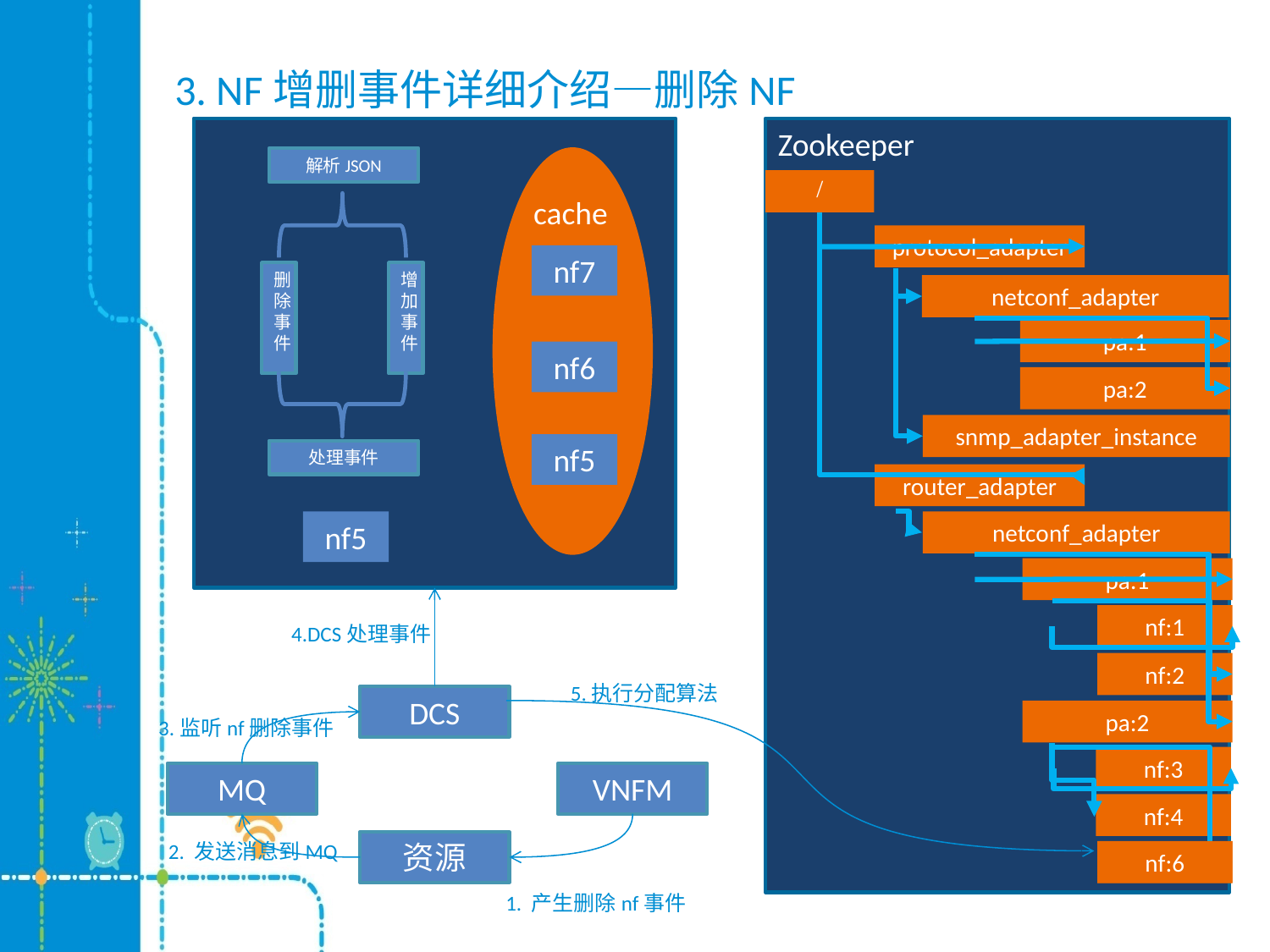

# 3. NF增删事件详细介绍—删除NF

Zookeeper
解析JSON

/
cache
protocol_adapter
nf7
netconf_adapter

删除事件
增加事件
pa:1

nf6
pa:2
snmp_adapter_instance
nf5
处理事件
router_adapter
nf5
netconf_adapter
pa:1
nf:1
4.DCS处理事件
nf:2
5.执行分配算法
DCS
pa:2
3.监听nf删除事件
nf:3
MQ
VNFM
nf:4
2. 发送消息到MQ
资源
nf:6
nf:5
1. 产生删除nf事件